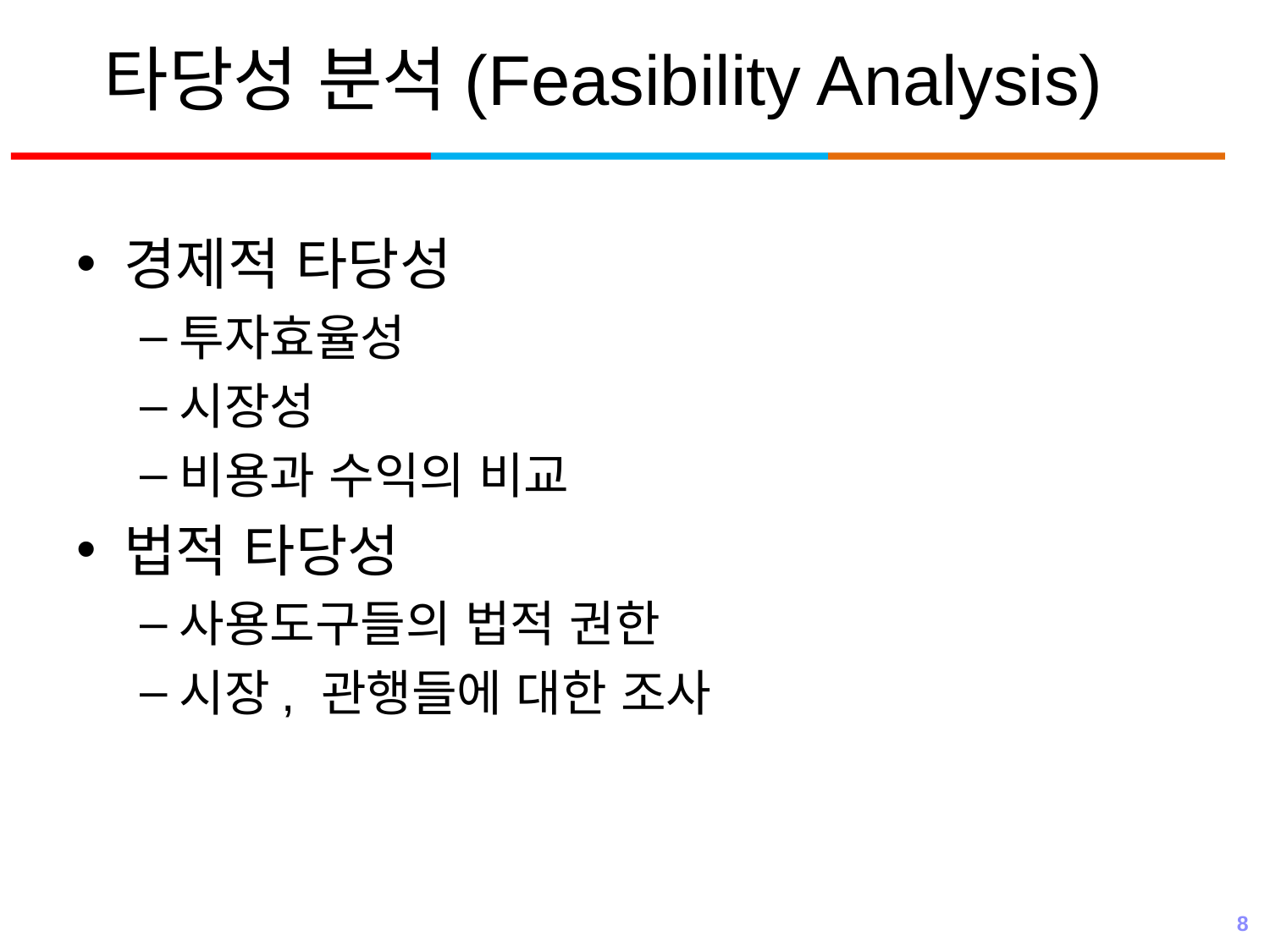

# 타당성 분석(Feasibility Analysis)
경제적 타당성
투자효율성
시장성
비용과 수익의 비교
법적 타당성
사용도구들의 법적 권한
시장, 관행들에 대한 조사
8